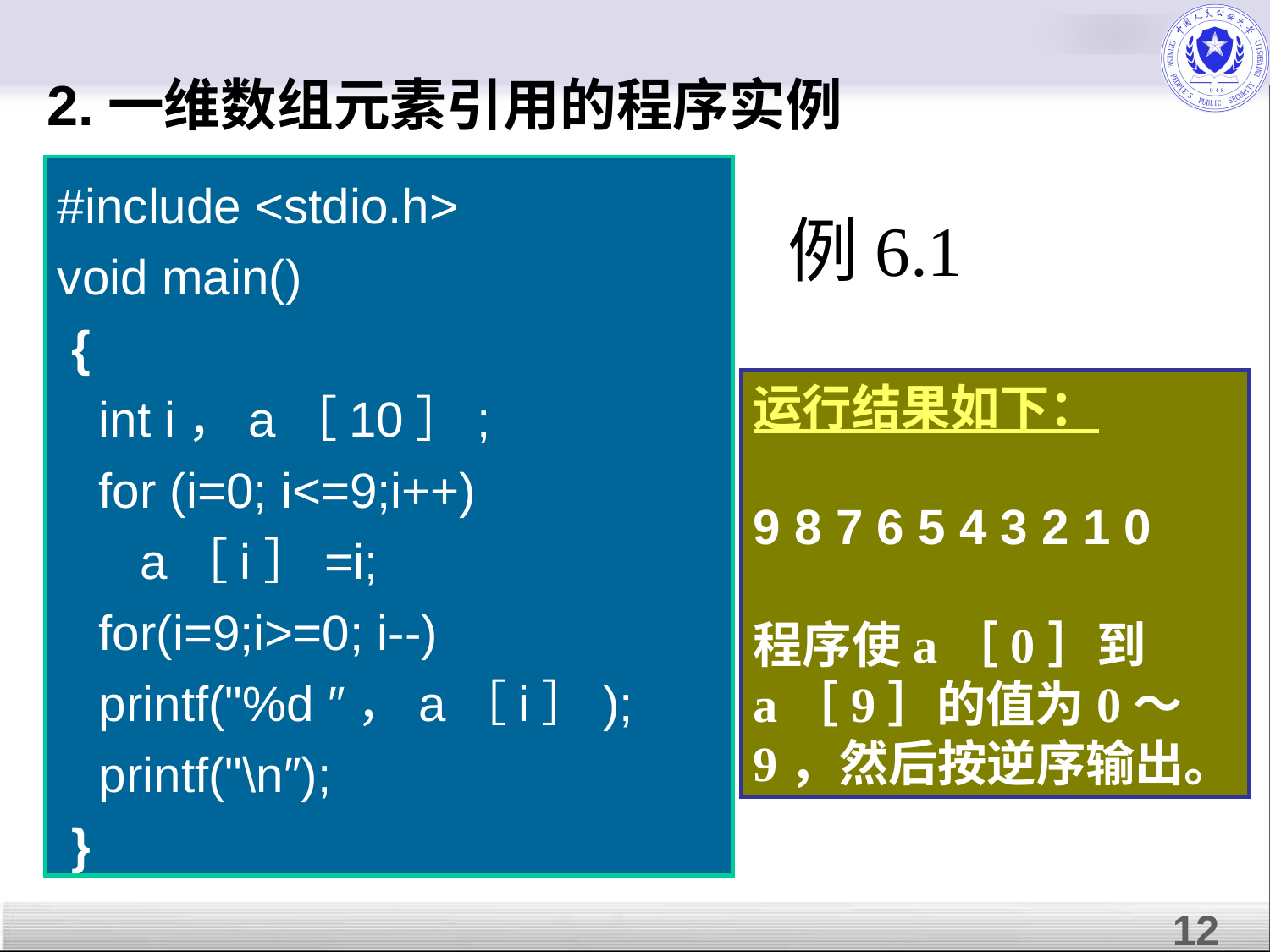

2.一维数组元素引用的程序实例
#include <stdio.h>
void main()
 {
   int i，a［10］;
   for (i=0; i<=9;i++)
      a［i］=i;
   for(i=9;i>=0; i--)
   printf("%d ″，a［i］);
   printf("\n″);
 }
例6.1
运行结果如下：

9 8 7 6 5 4 3 2 1 0

程序使a［0］到
a［9］的值为0～9，然后按逆序输出。